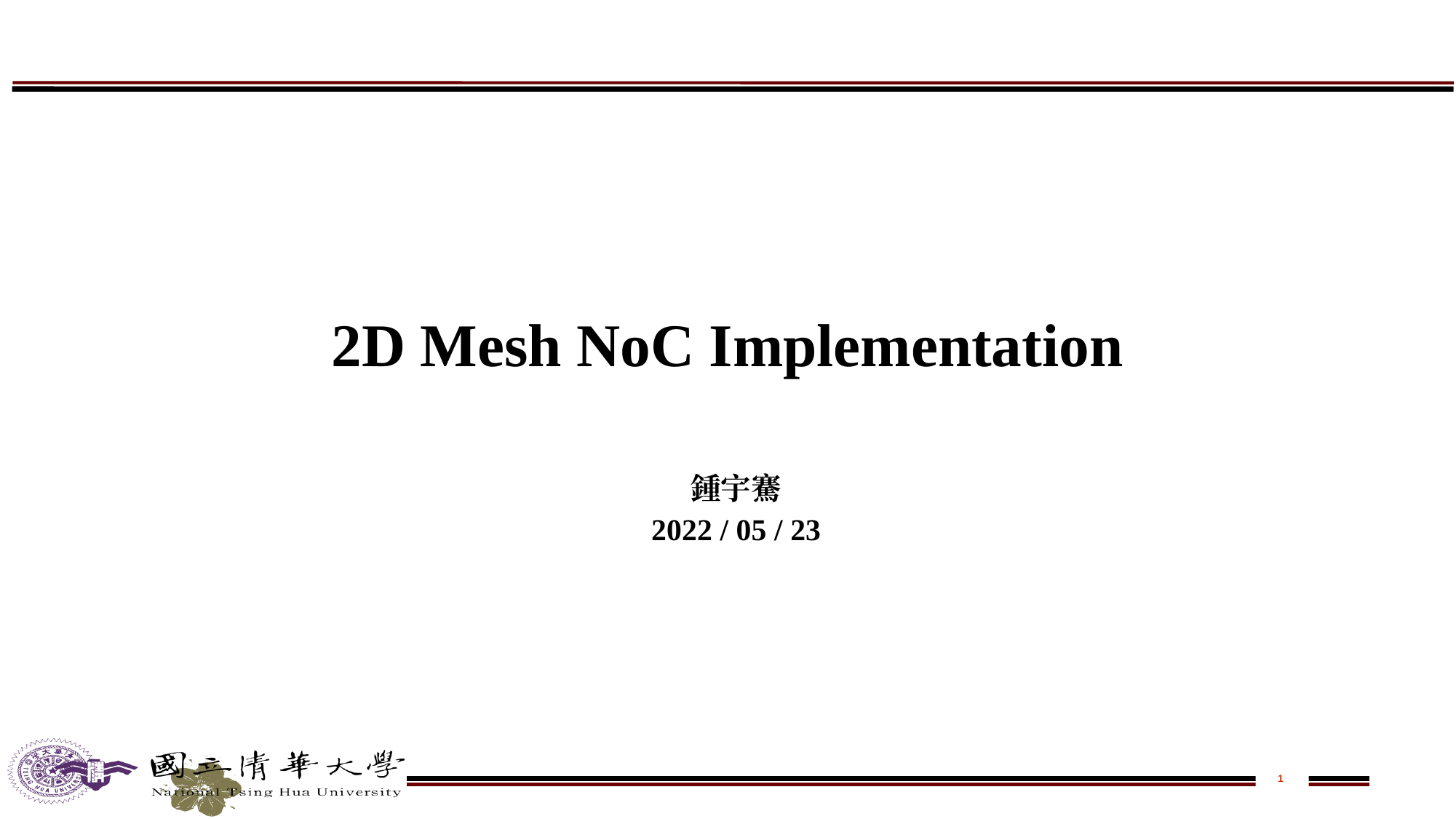

# 2D Mesh NoC Implementation
鍾宇騫
2022 / 05 / 23